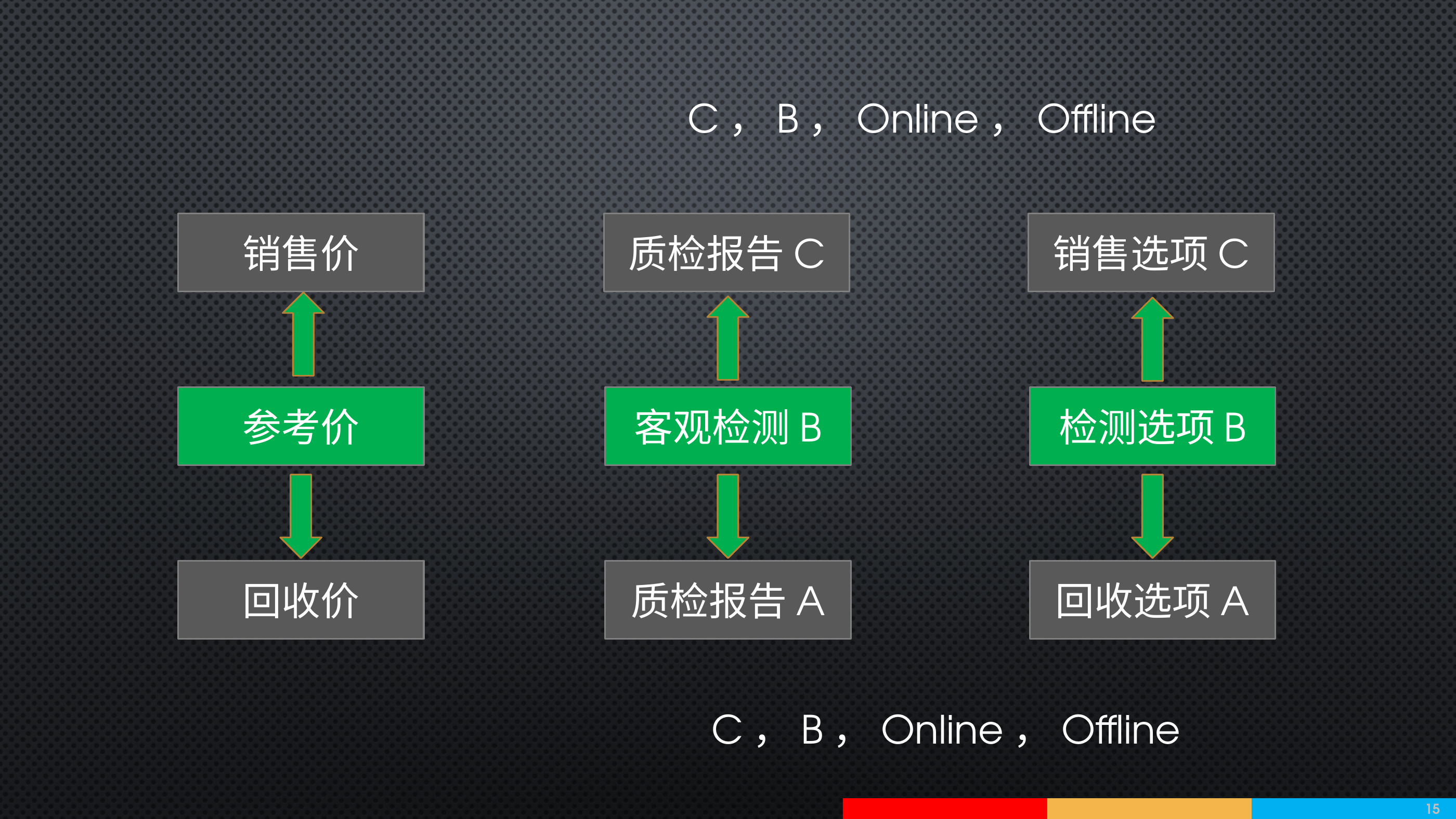

C，B，Online，Offline
销售价
质检报告C
销售选项C

参考价
客观检测B
检测选项B

回收价
质检报告A
回收选项A
C，B，Online，Offline